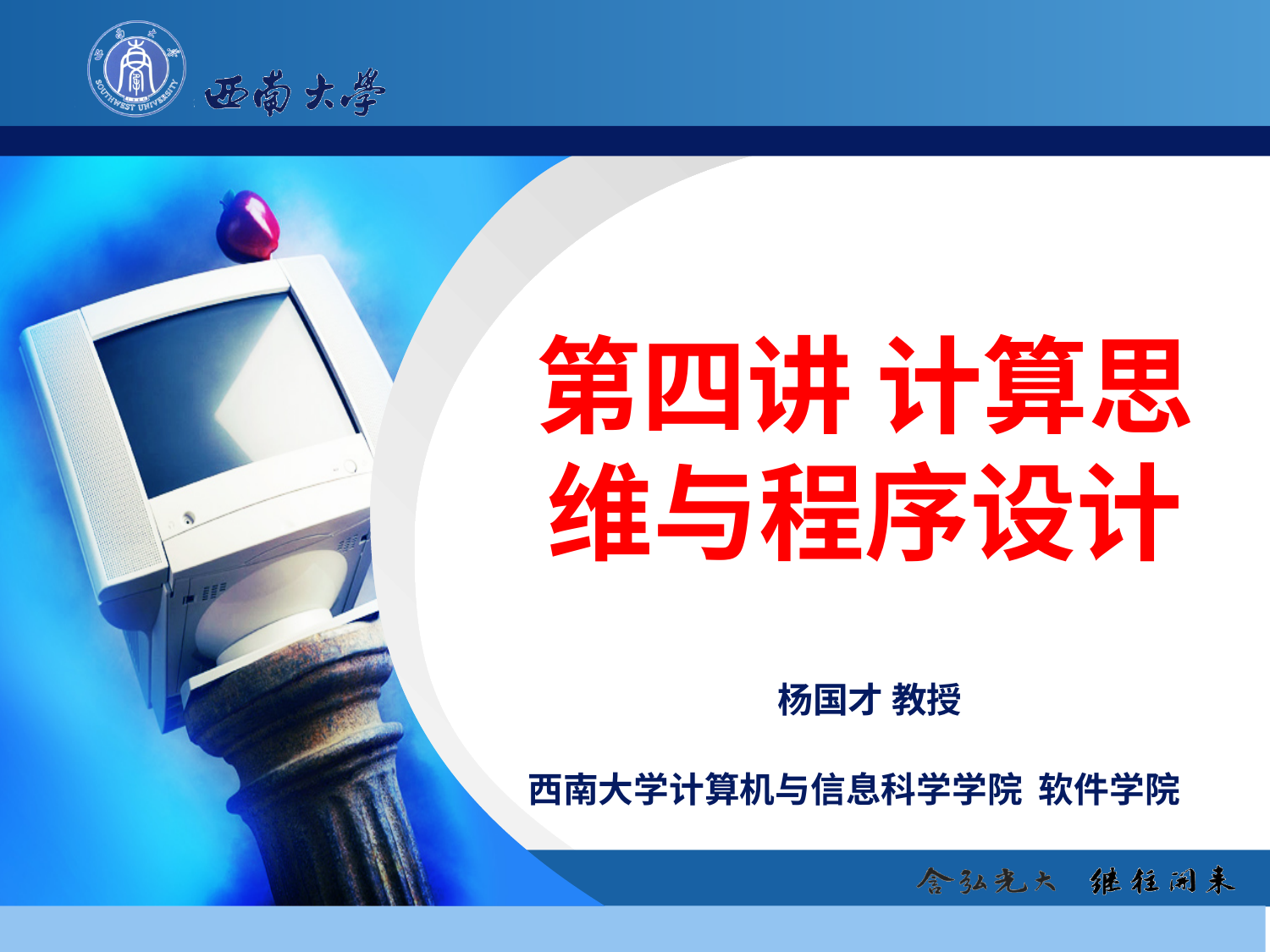

# 第四讲 计算思维与程序设计
杨国才 教授

西南大学计算机与信息科学学院  软件学院